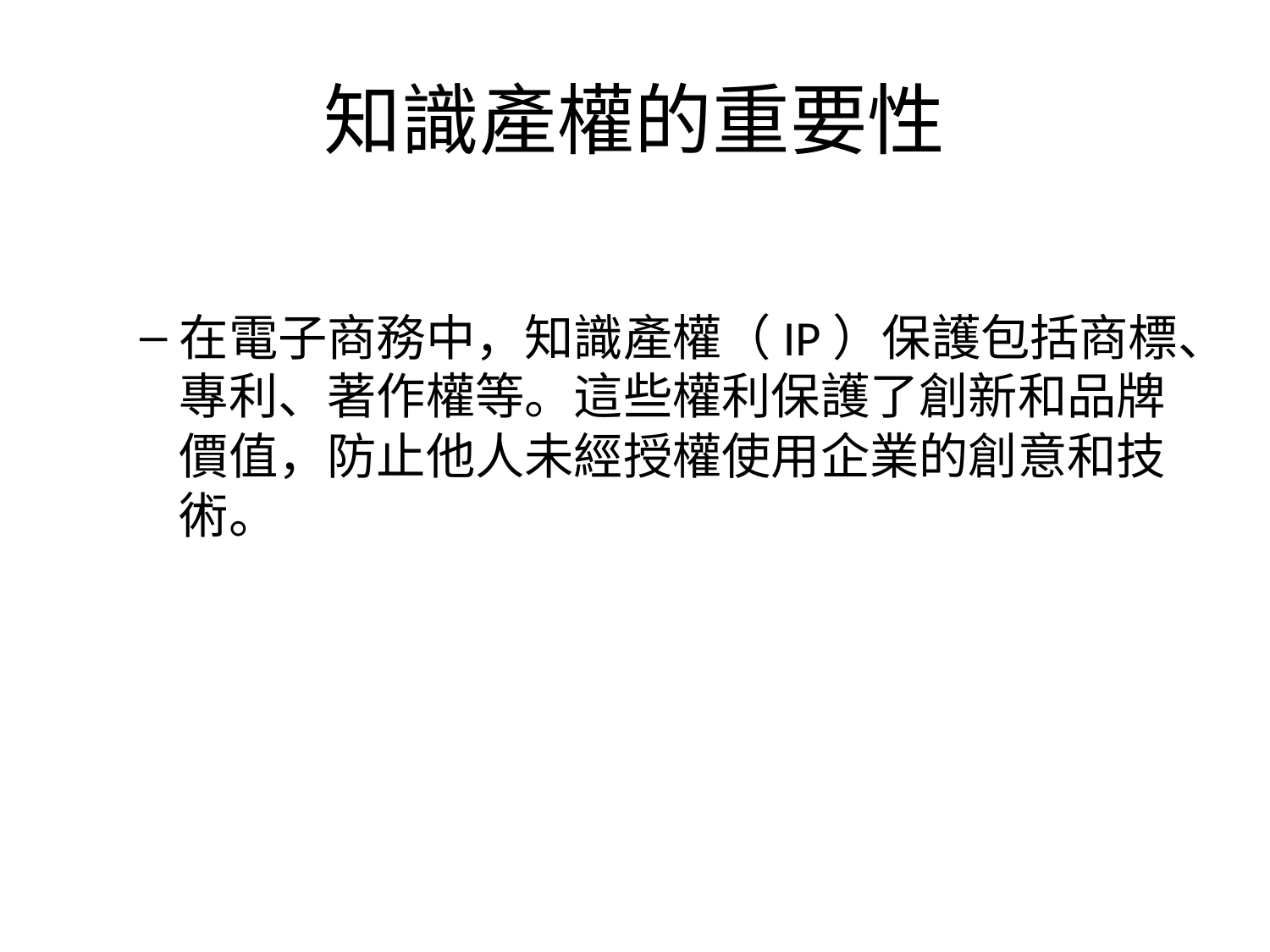

# 知識產權的重要性

在電子商務中，知識產權（IP）保護包括商標、專利、著作權等。這些權利保護了創新和品牌價值，防止他人未經授權使用企業的創意和技術。